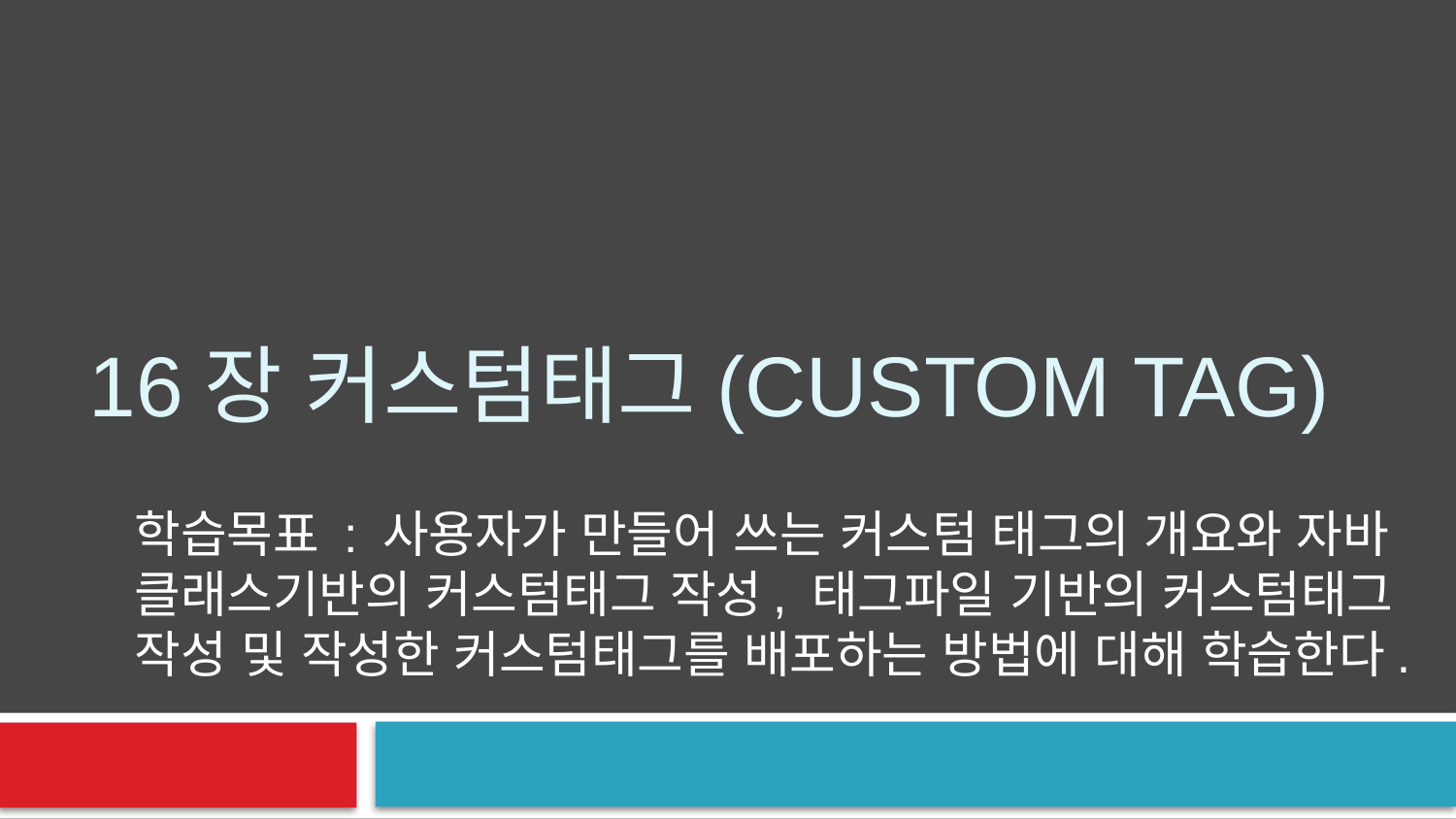

# 16장 커스텀태그(Custom Tag)
학습목표 : 사용자가 만들어 쓰는 커스텀 태그의 개요와 자바 클래스기반의 커스텀태그 작성, 태그파일 기반의 커스텀태그 작성 및 작성한 커스텀태그를 배포하는 방법에 대해 학습한다.